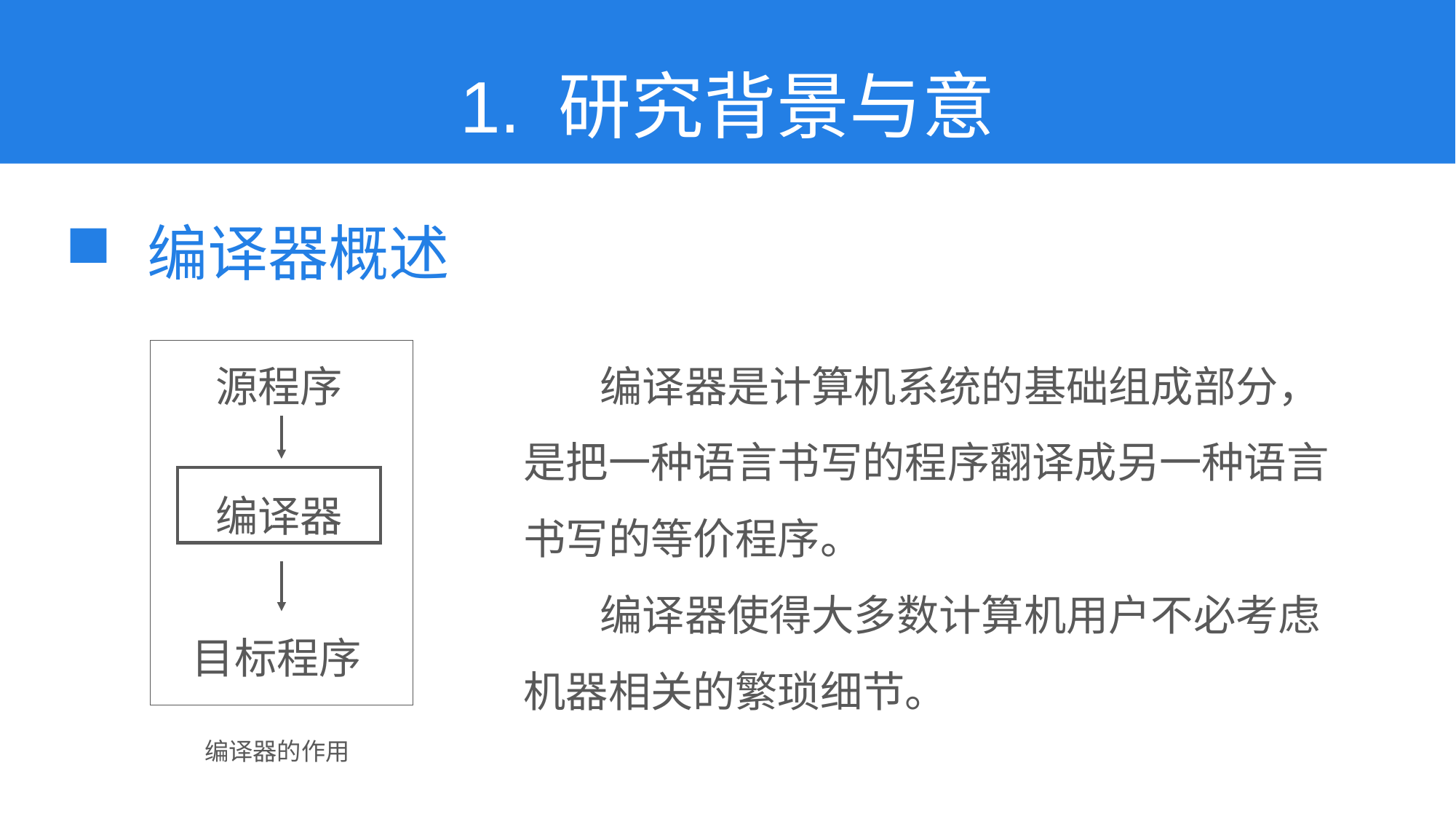

1. 研究背景与意义
编译器概述

源程序
       编译器是计算机系统的基础组成部分，是把一种语言书写的程序翻译成另一种语言书写的等价程序。
       编译器使得大多数计算机用户不必考虑机器相关的繁琐细节。

编译器

目标程序
编译器的作用